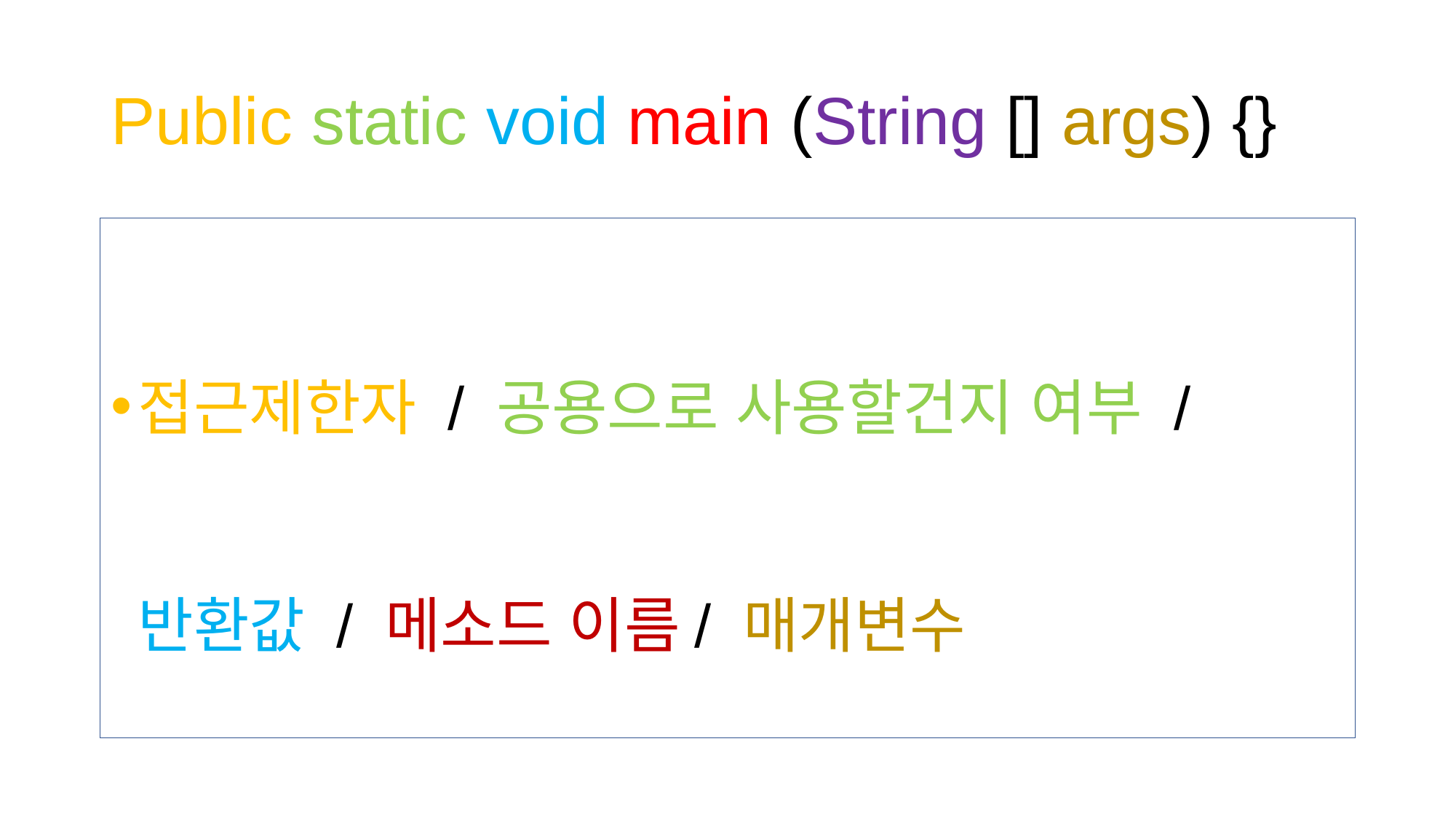

# Public static void main (String [] args) {}
접근제한자 / 공용으로 사용할건지 여부 / 반환값 / 메소드 이름/ 매개변수